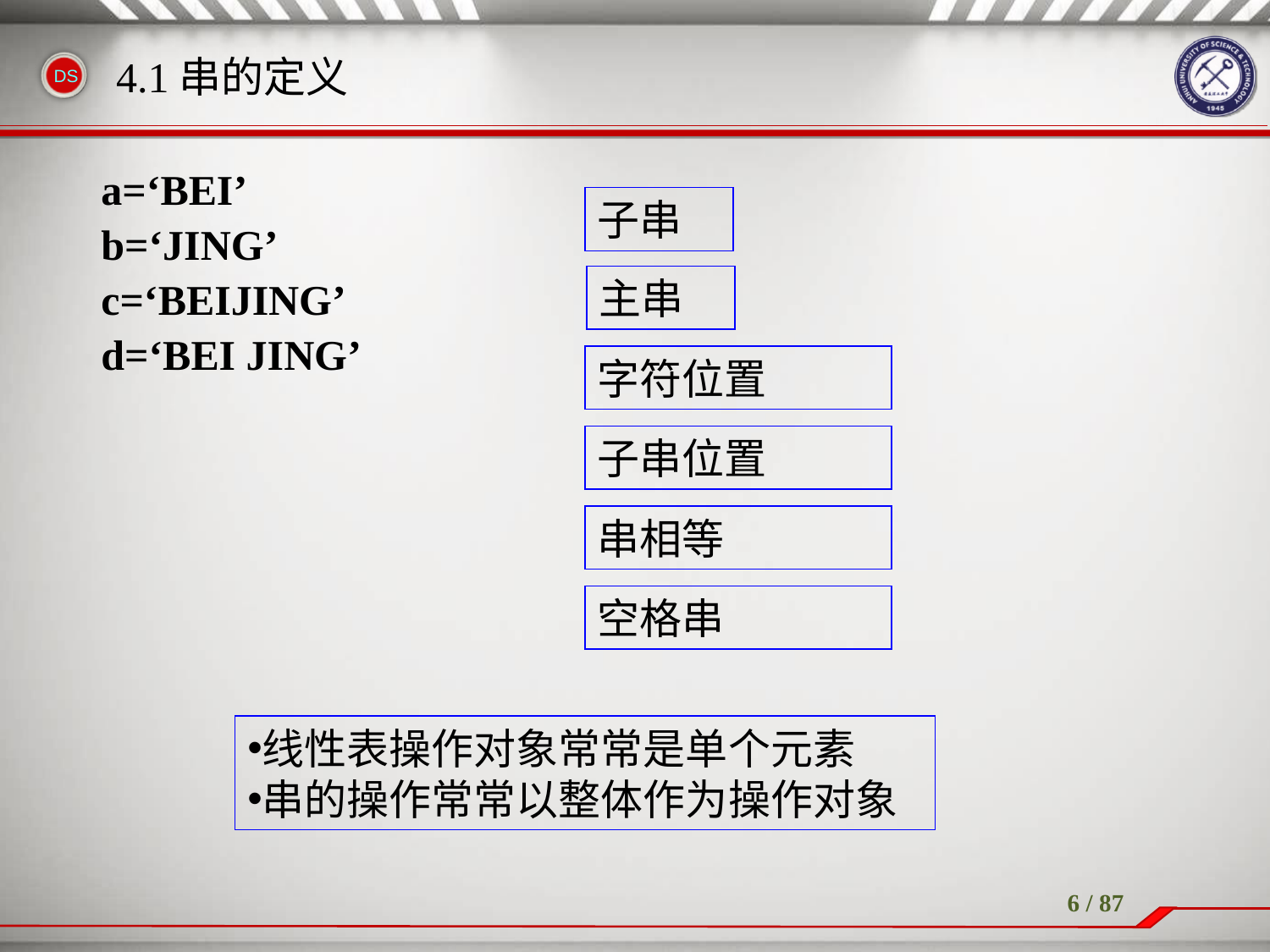

# 4.1串的定义
a=‘BEI’
b=‘JING’
c=‘BEIJING’
d=‘BEI JING’
子串
主串
字符位置
子串位置
串相等
空格串
线性表操作对象常常是单个元素
串的操作常常以整体作为操作对象